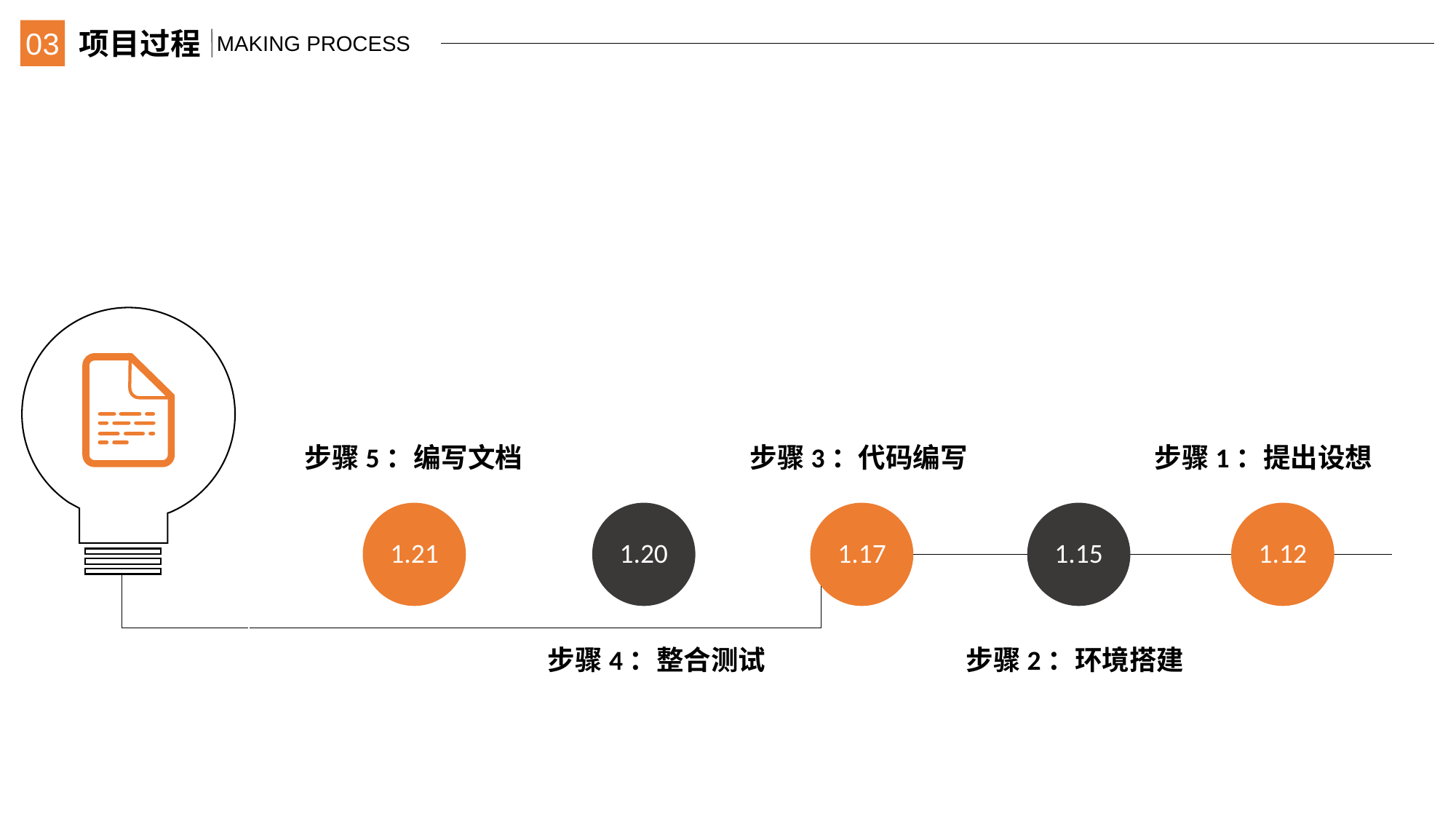

03
项目过程

MAKING PROCESS

步骤3：代码编写

1.17
步骤1：提出设想

1.12
步骤5：编写文档

1.21

1.20
步骤4：整合测试

1.15
步骤2：环境搭建